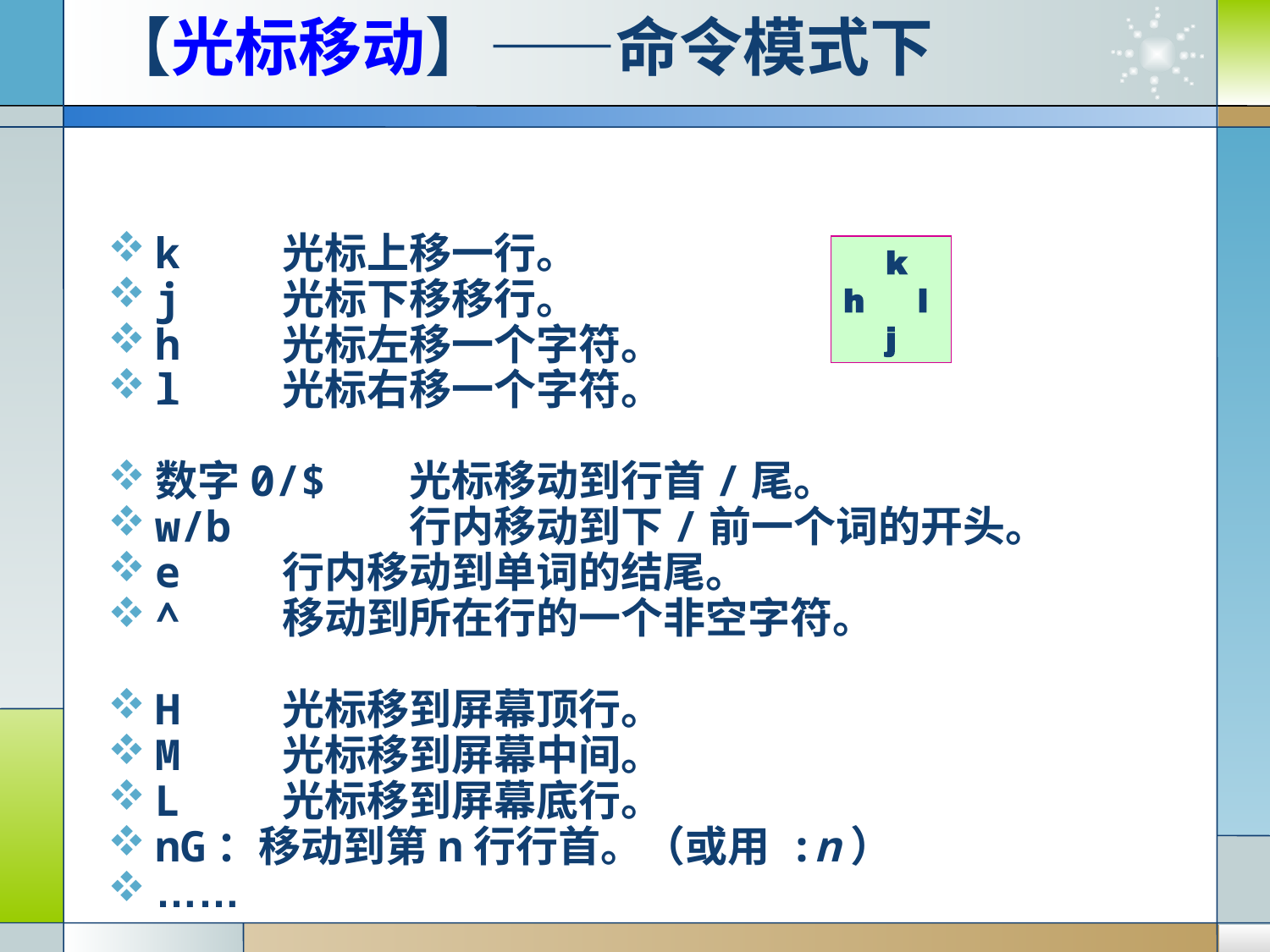

# 【光标移动】——命令模式下

k	光标上移一行。
j	光标下移移行。
h	光标左移一个字符。
l	光标右移一个字符。

数字0/$	光标移动到行首/尾。
w/b		行内移动到下/前一个词的开头。
e	行内移动到单词的结尾。
^	移动到所在行的一个非空字符。

H	光标移到屏幕顶行。
M	光标移到屏幕中间。
L	光标移到屏幕底行。
nG：移动到第n行行首。（或用 :n）
……
    k
h     l
    j
13